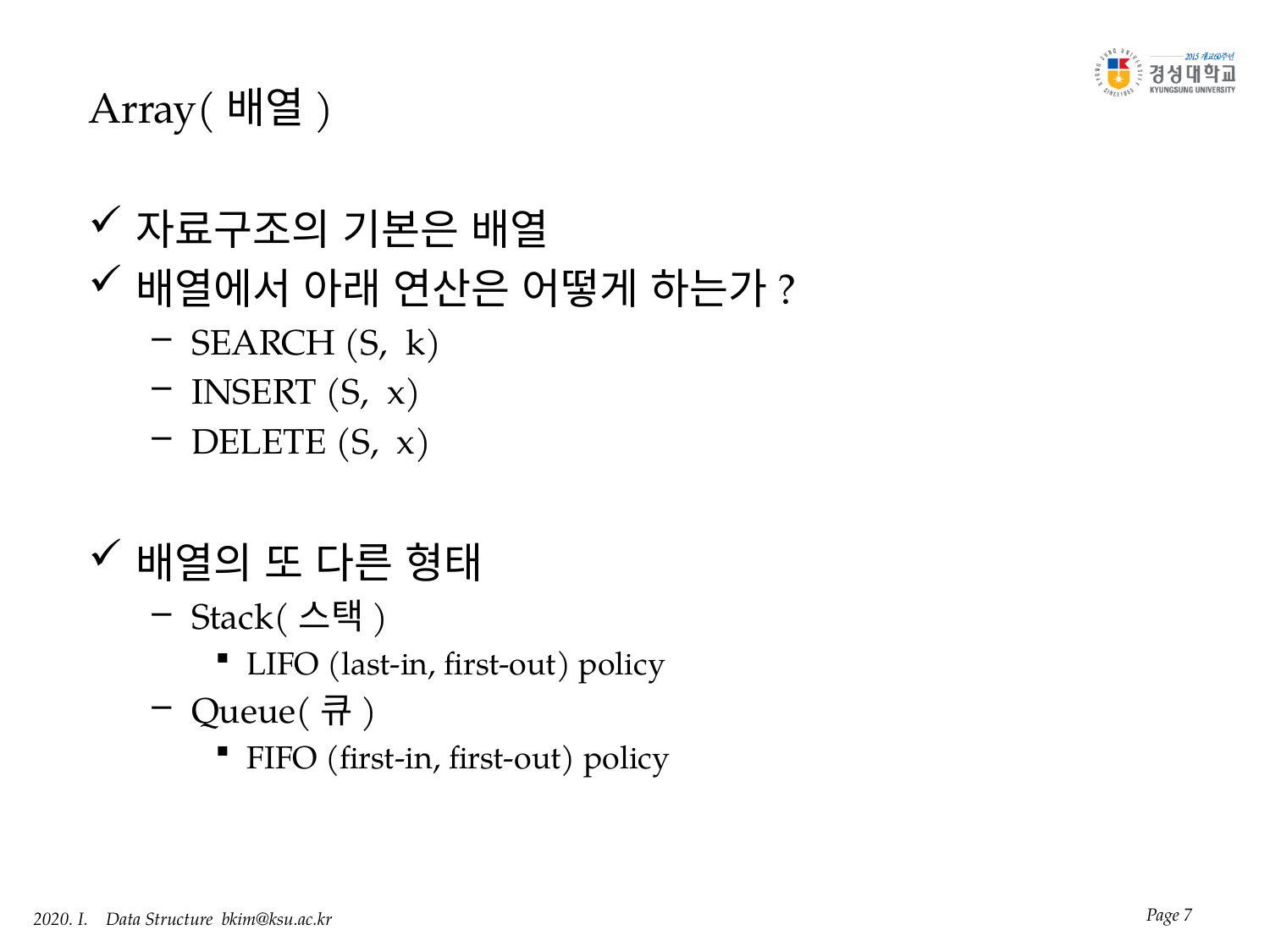

# Array(배열)
자료구조의 기본은 배열
배열에서 아래 연산은 어떻게 하는가?
SEARCH (S,  k)
INSERT (S,  x)
DELETE (S,  x)

배열의 또 다른 형태
Stack(스택)
LIFO (last-in, first-out) policy
Queue(큐)
FIFO (first-in, first-out) policy
Page 7